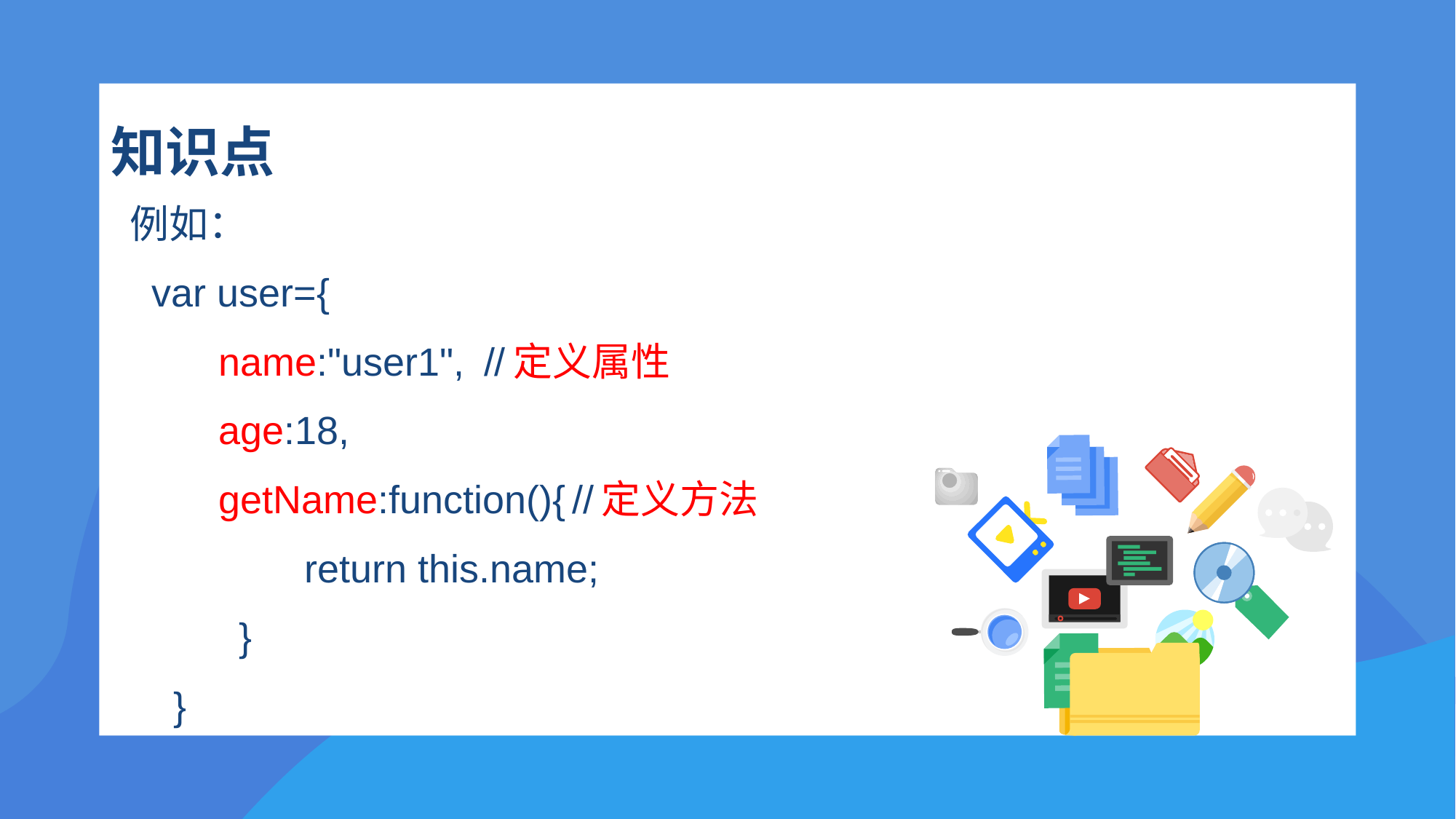

# 知识点
例如：
  var user={
	name:"user1",		//定义属性
	age:18,
	getName:function(){	//定义方法
                return this.name;
          }
    }